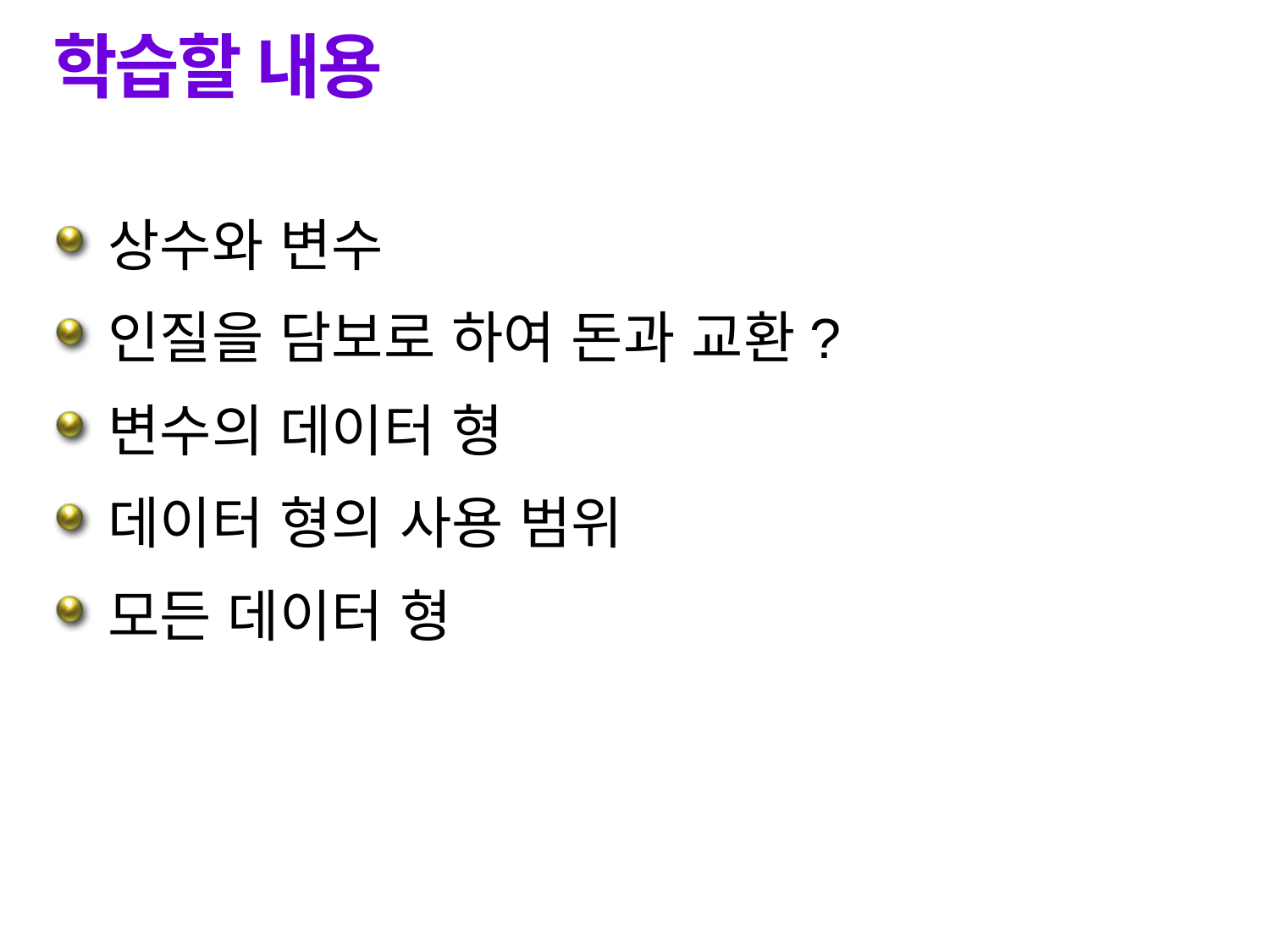

# 학습할 내용
상수와 변수
인질을 담보로 하여 돈과 교환?
변수의 데이터 형
데이터 형의 사용 범위
모든 데이터 형